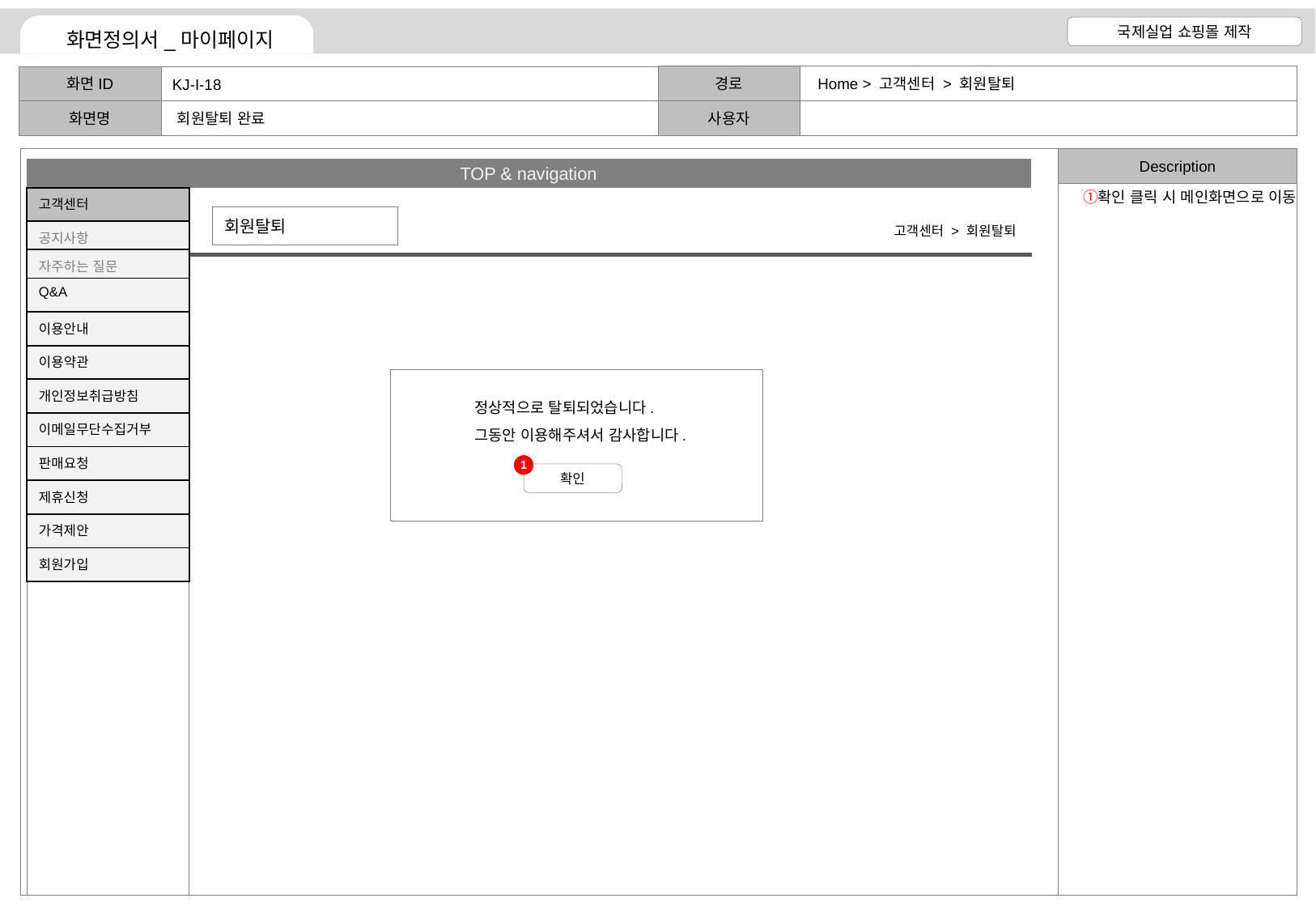

Home > 고객센터 > 회원탈퇴
KJ-I-18
회원탈퇴 완료
| 고객센터 |
| --- |
| 공지사항 |
| 자주하는 질문 |
| Q&A |
| 이용안내 |
| 이용약관 |
| 개인정보취급방침 |
| 이메일무단수집거부 |
| 판매요청 |
| 제휴신청 |
| 가격제안 |
| 회원가입 |
확인 클릭 시 메인화면으로 이동
회원탈퇴
고객센터 > 회원탈퇴

정상적으로 탈퇴되었습니다.
그동안 이용해주셔서 감사합니다.
1
확인